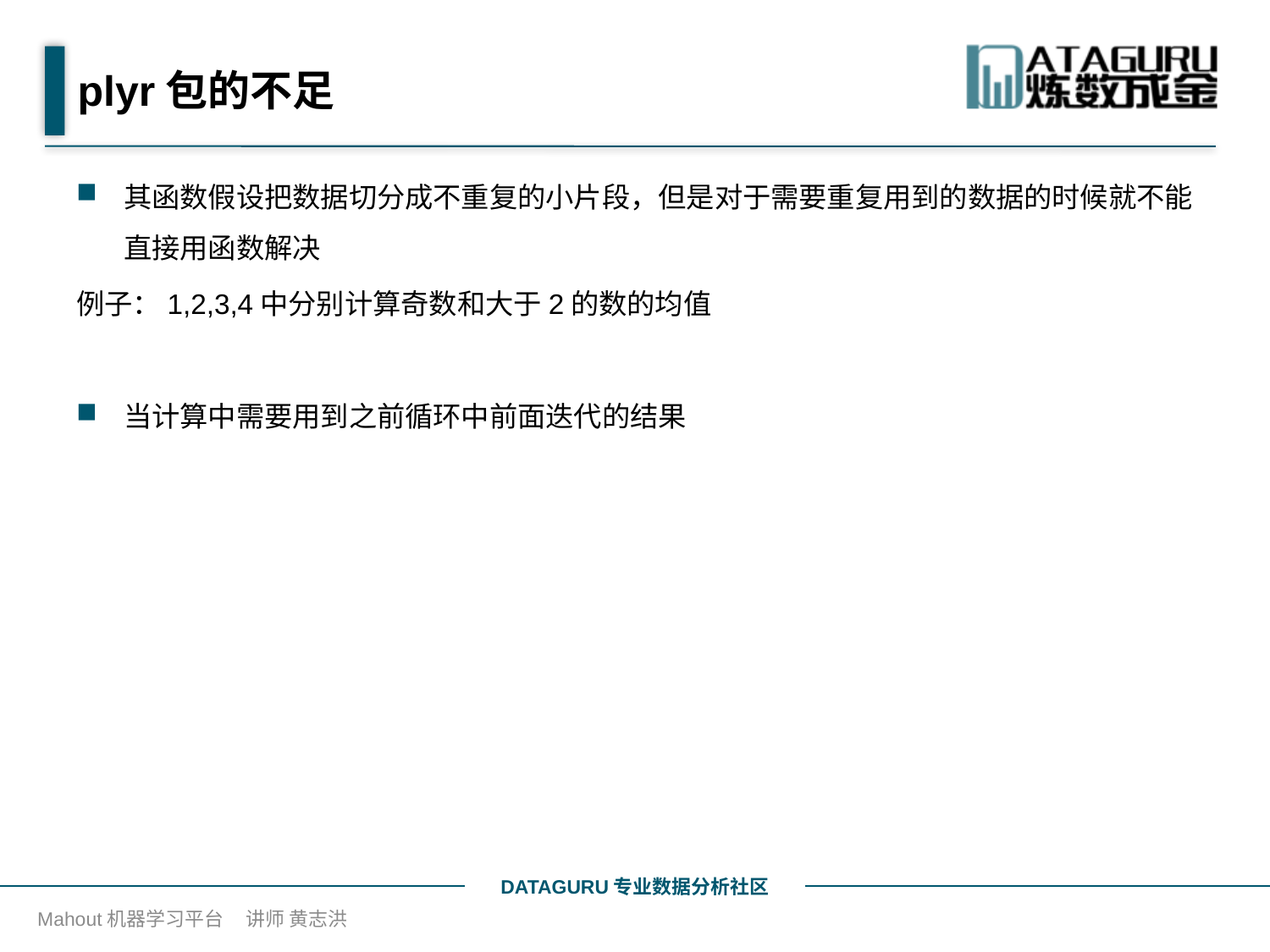

# plyr包的不足
其函数假设把数据切分成不重复的小片段，但是对于需要重复用到的数据的时候就不能直接用函数解决
例子：1,2,3,4中分别计算奇数和大于2的数的均值

当计算中需要用到之前循环中前面迭代的结果